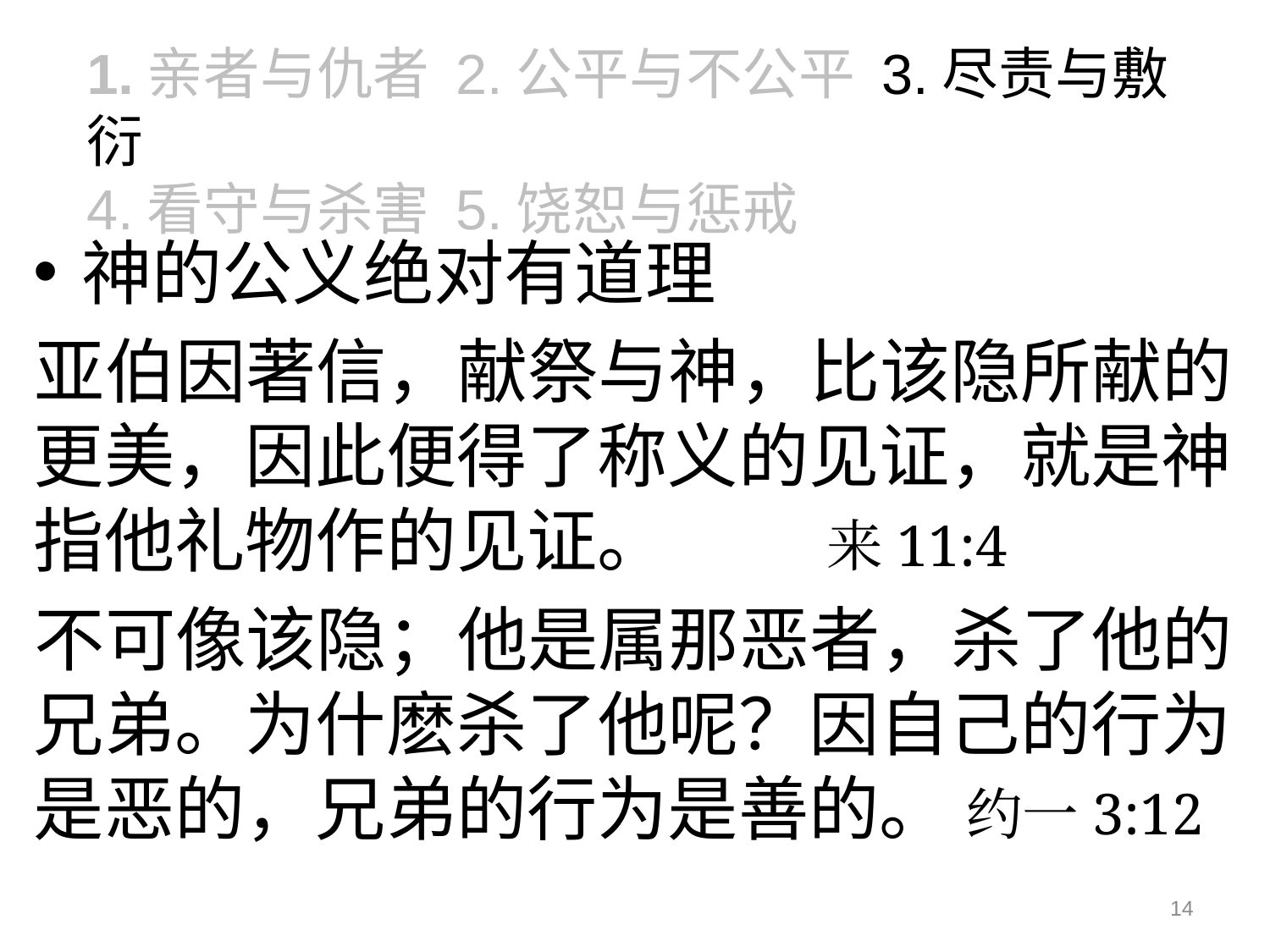

1.亲者与仇者 2.公平与不公平 3.尽责与敷衍
4.看守与杀害 5.饶恕与惩戒
神的公义绝对有道理
亚伯因著信，献祭与神，比该隐所献的更美，因此便得了称义的见证，就是神指他礼物作的见证。          来11:4
不可像该隐；他是属那恶者，杀了他的兄弟。为什麽杀了他呢？因自己的行为是恶的，兄弟的行为是善的。 约一3:12
14